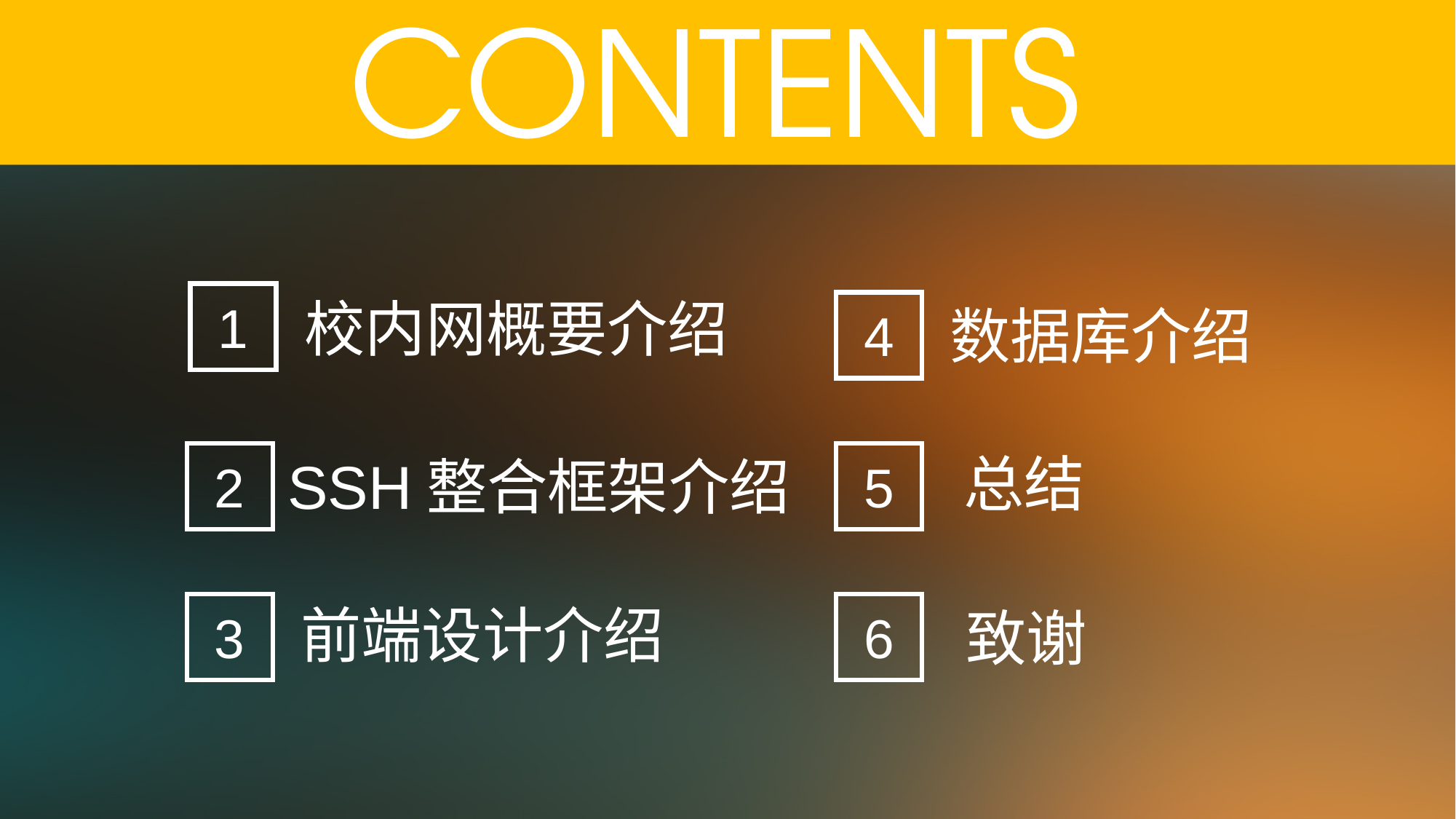

CONTENTS

校内网概要介绍
1

 数据库介绍
4
 总结

 SSH整合框架介绍

2
5
 前端设计介绍

 致谢
3
6